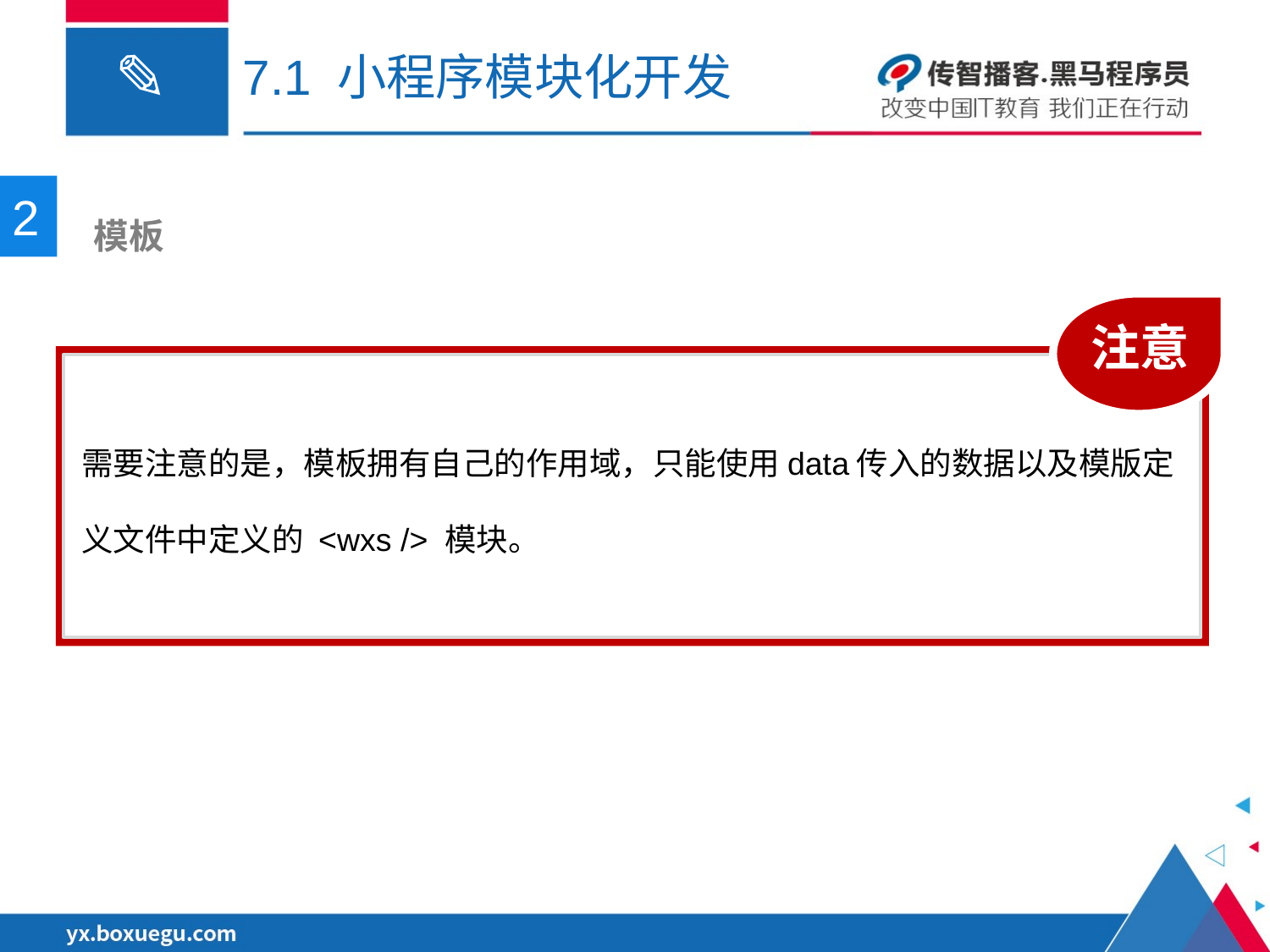

# 7.1 小程序模块化开发

2
  模板

注意

需要注意的是，模板拥有自己的作用域，只能使用data传入的数据以及模版定义文件中定义的 <wxs /> 模块。